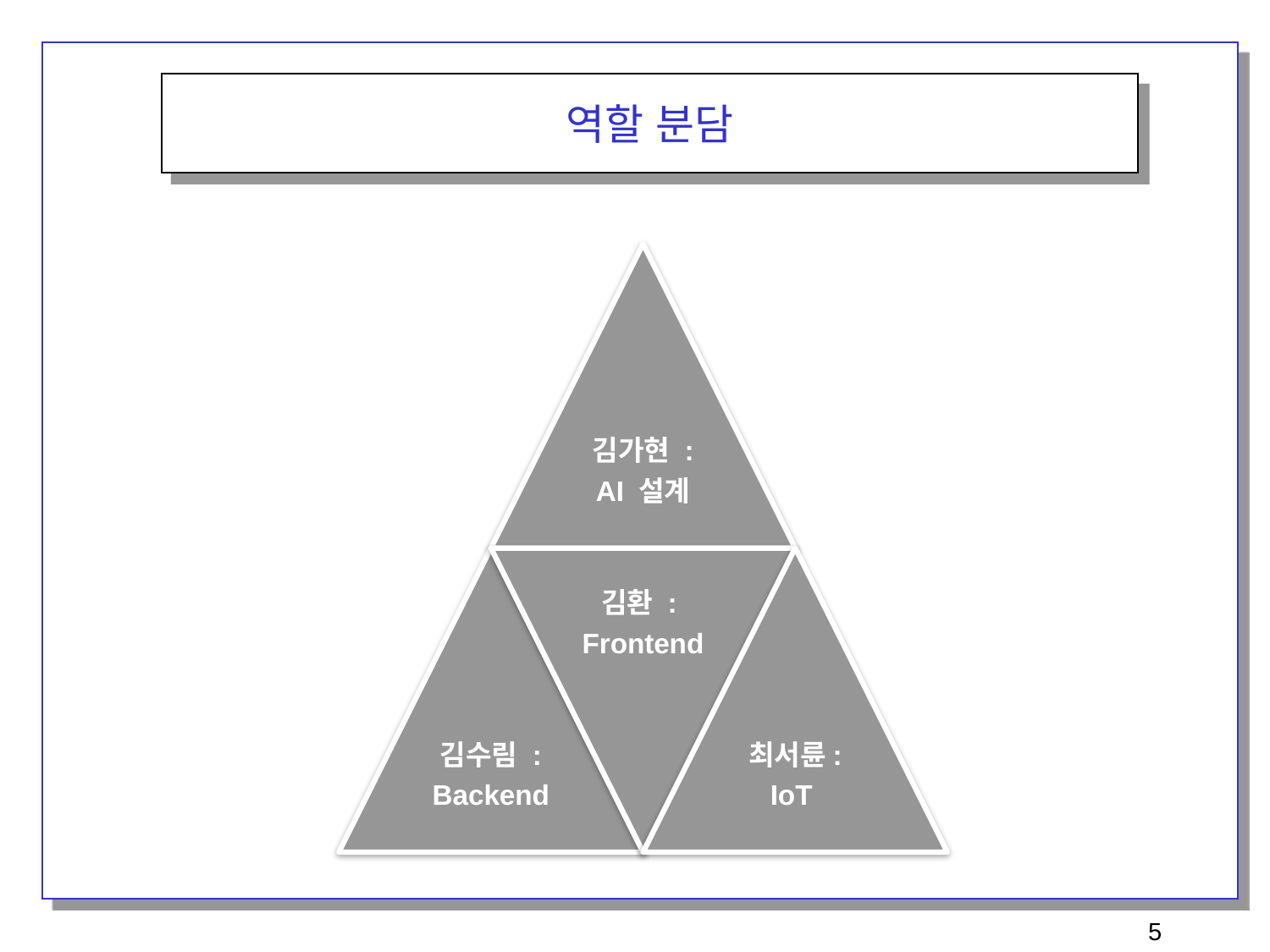

역할 분담

김가현 :
AI 설계

김환 :
Frontend

김수림 :
Backend
최서륜:
IoT
5